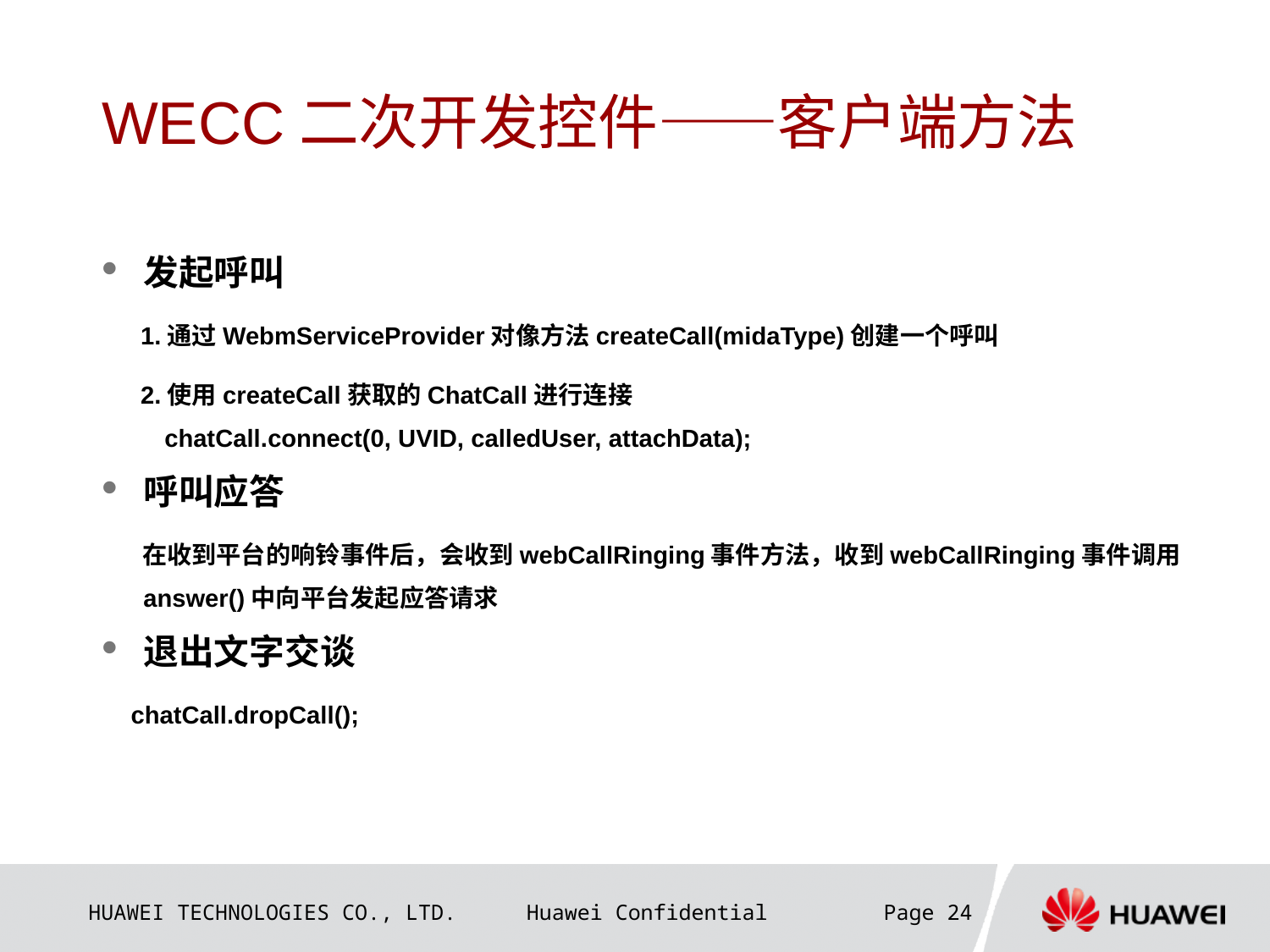

# WECC二次开发控件——客户端方法
发起呼叫
    1.通过WebmServiceProvider对像方法createCall(midaType)创建一个呼叫
    2.使用createCall获取的ChatCall进行连接
         chatCall.connect(0, UVID, calledUser, attachData);
呼叫应答
    在收到平台的响铃事件后，会收到webCallRinging事件方法，收到webCallRinging事件调用answer()中向平台发起应答请求
退出文字交谈
   chatCall.dropCall();

Page 24